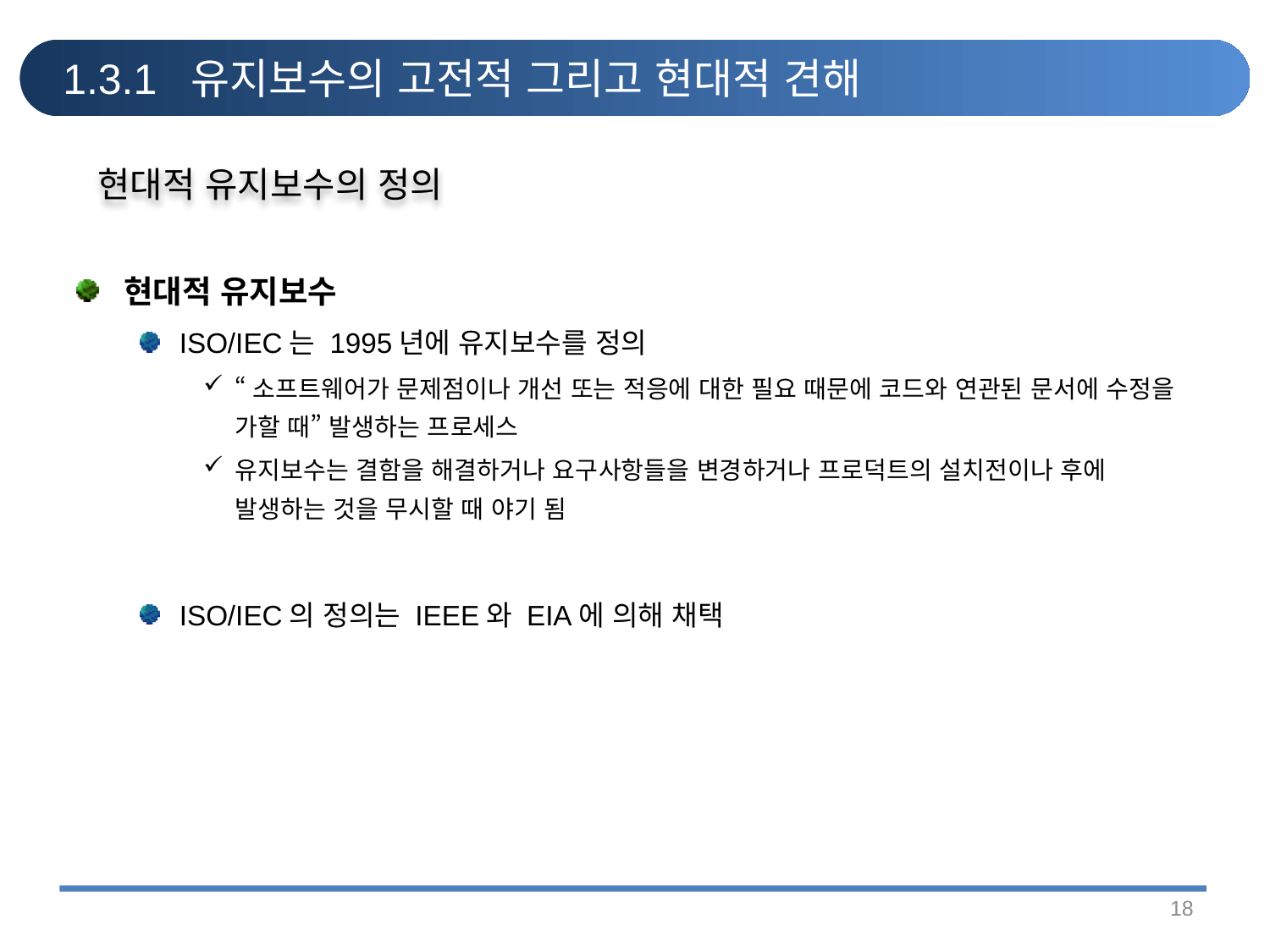

# 1.3.1  유지보수의 고전적 그리고 현대적 견해
현대적 유지보수의 정의
현대적 유지보수
ISO/IEC는 1995년에 유지보수를 정의
“소프트웨어가 문제점이나 개선 또는 적응에 대한 필요 때문에 코드와 연관된 문서에 수정을 가할 때” 발생하는 프로세스
유지보수는 결함을 해결하거나 요구사항들을 변경하거나 프로덕트의 설치전이나 후에 발생하는 것을 무시할 때 야기 됨

ISO/IEC의 정의는 IEEE와 EIA에 의해 채택

18